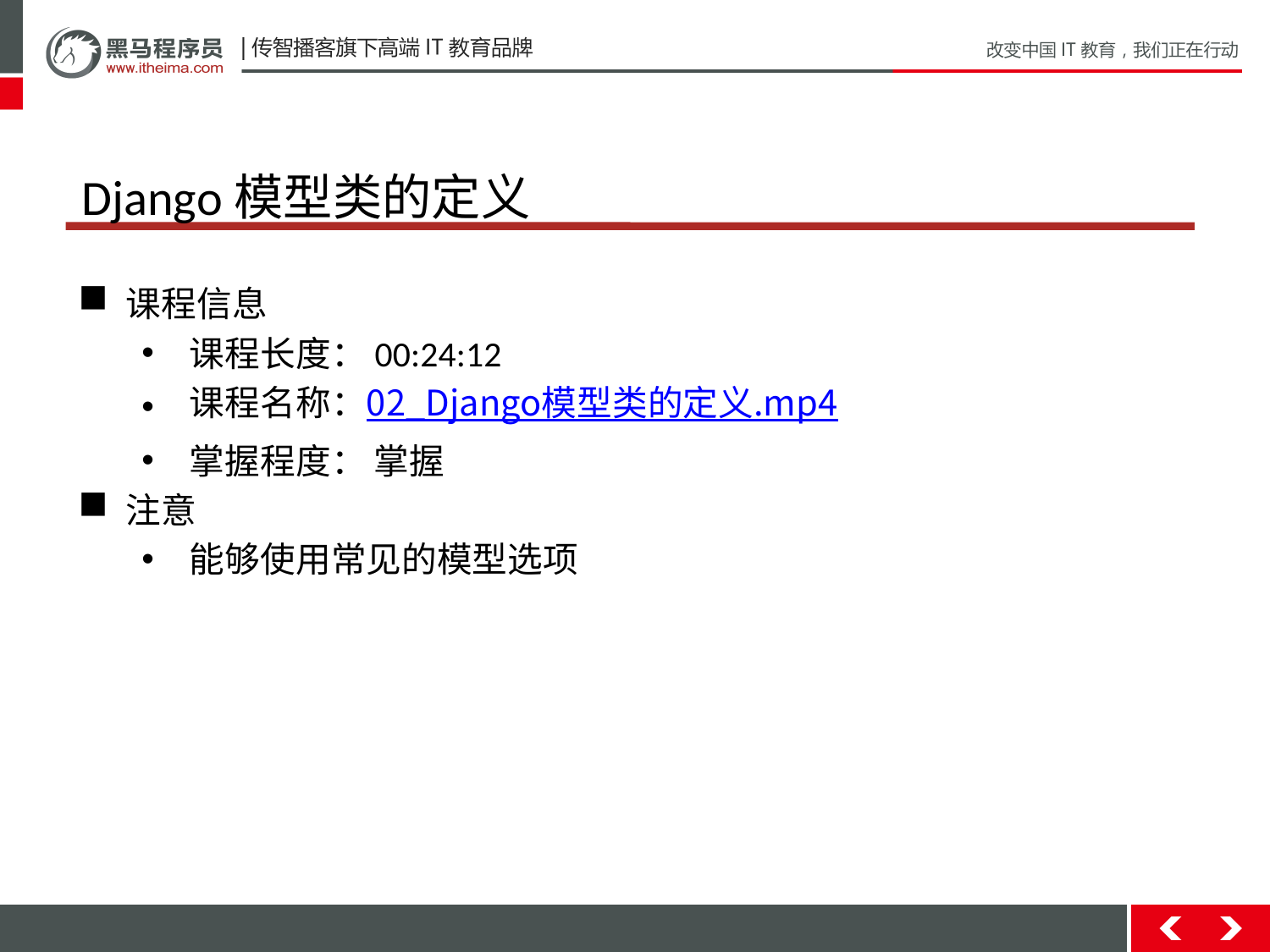

# Django模型类的定义

课程信息
课程长度：00:24:12
课程名称：02_Django模型类的定义.mp4
掌握程度： 掌握
注意
能够使用常见的模型选项